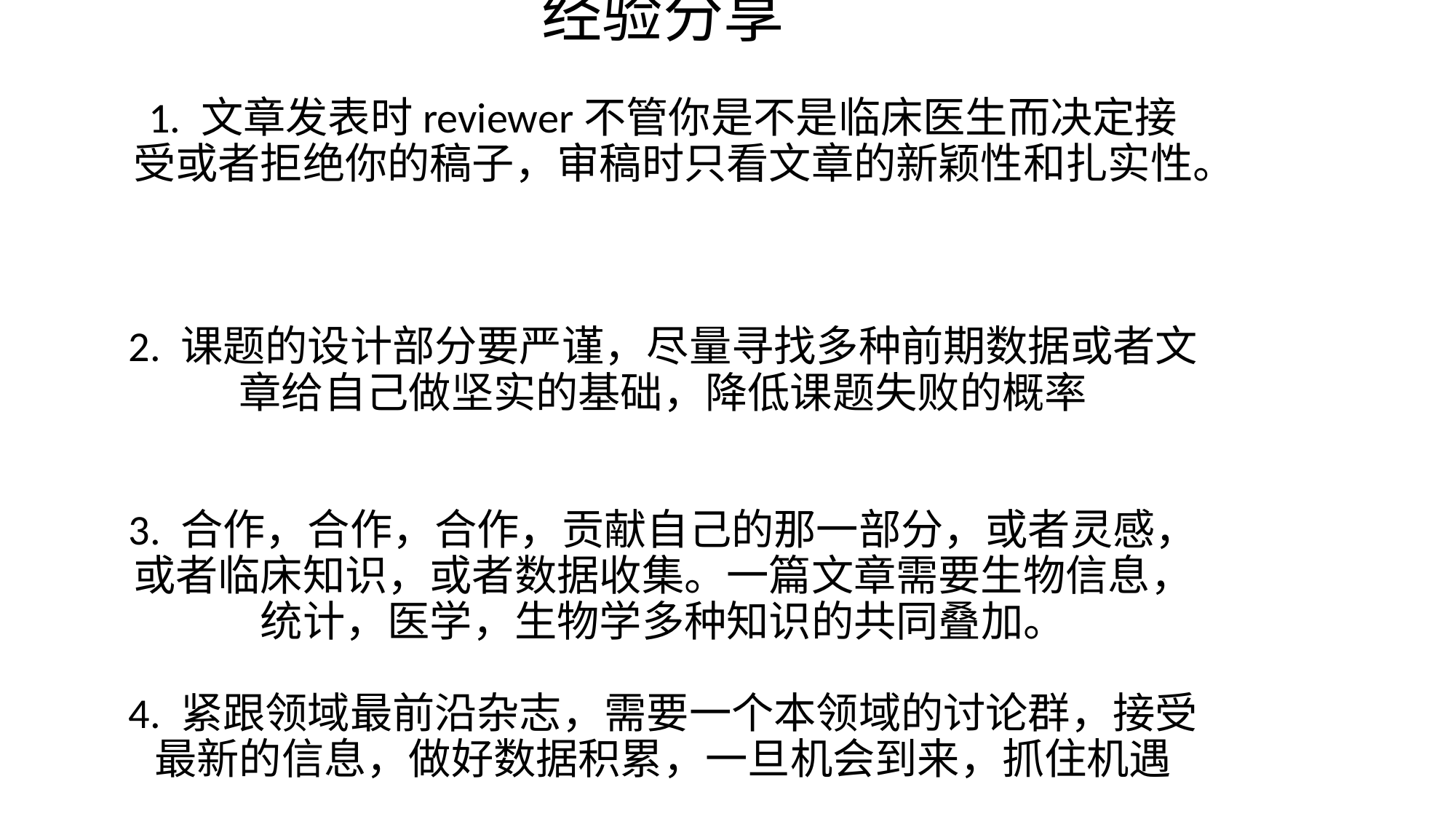

# 经验分享 1. 文章发表时reviewer不管你是不是临床医生而决定接受或者拒绝你的稿子，审稿时只看文章的新颖性和扎实性。 2. 课题的设计部分要严谨，尽量寻找多种前期数据或者文章给自己做坚实的基础，降低课题失败的概率 3. 合作，合作，合作，贡献自己的那一部分，或者灵感，或者临床知识，或者数据收集。一篇文章需要生物信息，统计，医学，生物学多种知识的共同叠加。 4. 紧跟领域最前沿杂志，需要一个本领域的讨论群，接受最新的信息，做好数据积累，一旦机会到来，抓住机遇